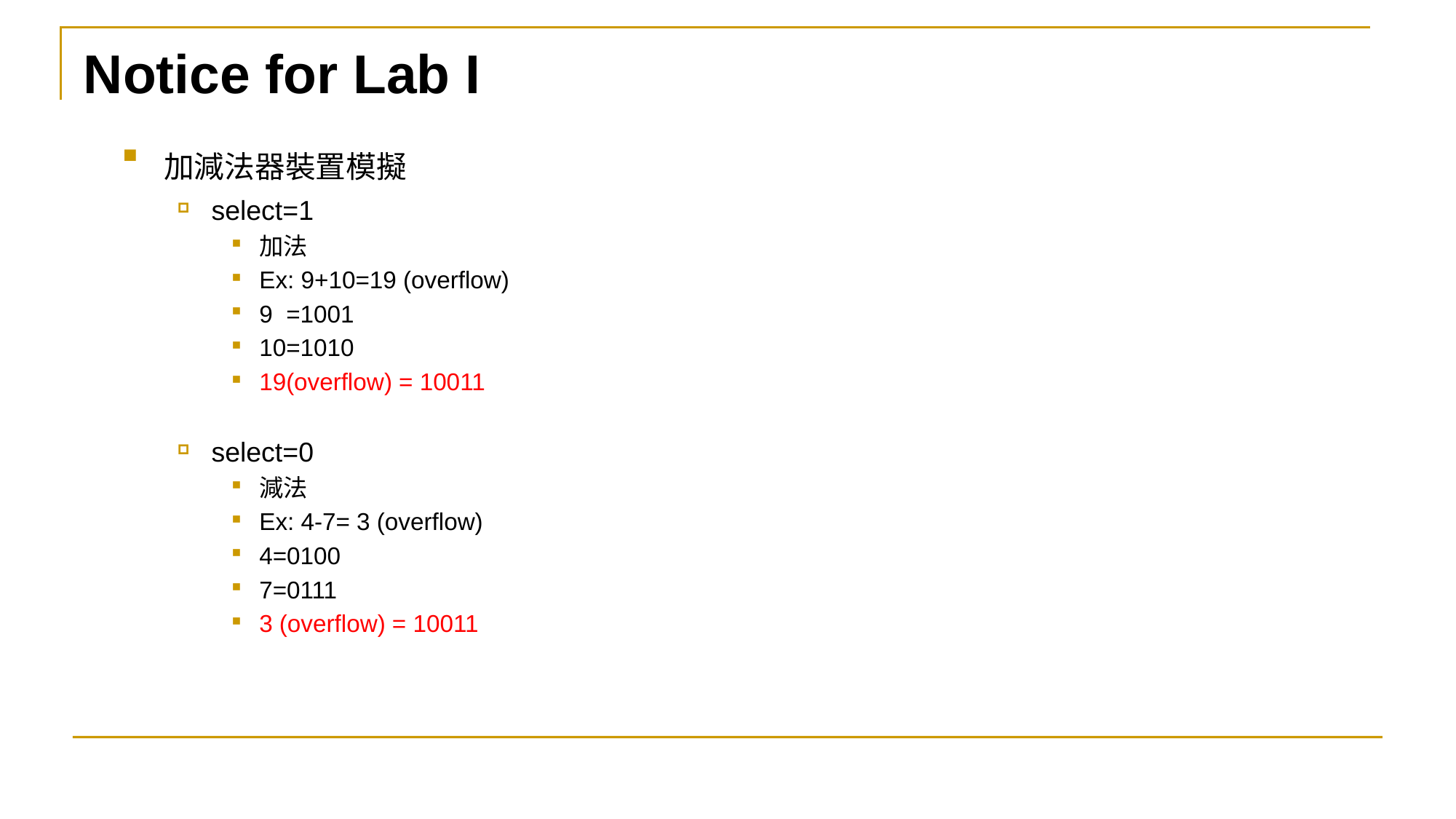

# Notice for Lab I
加減法器裝置模擬
select=1
加法
Ex: 9+10=19 (overflow)
9  =1001
10=1010
19(overflow) = 10011

select=0
減法
Ex: 4-7= 3 (overflow)
4=0100
7=0111
3 (overflow) = 10011